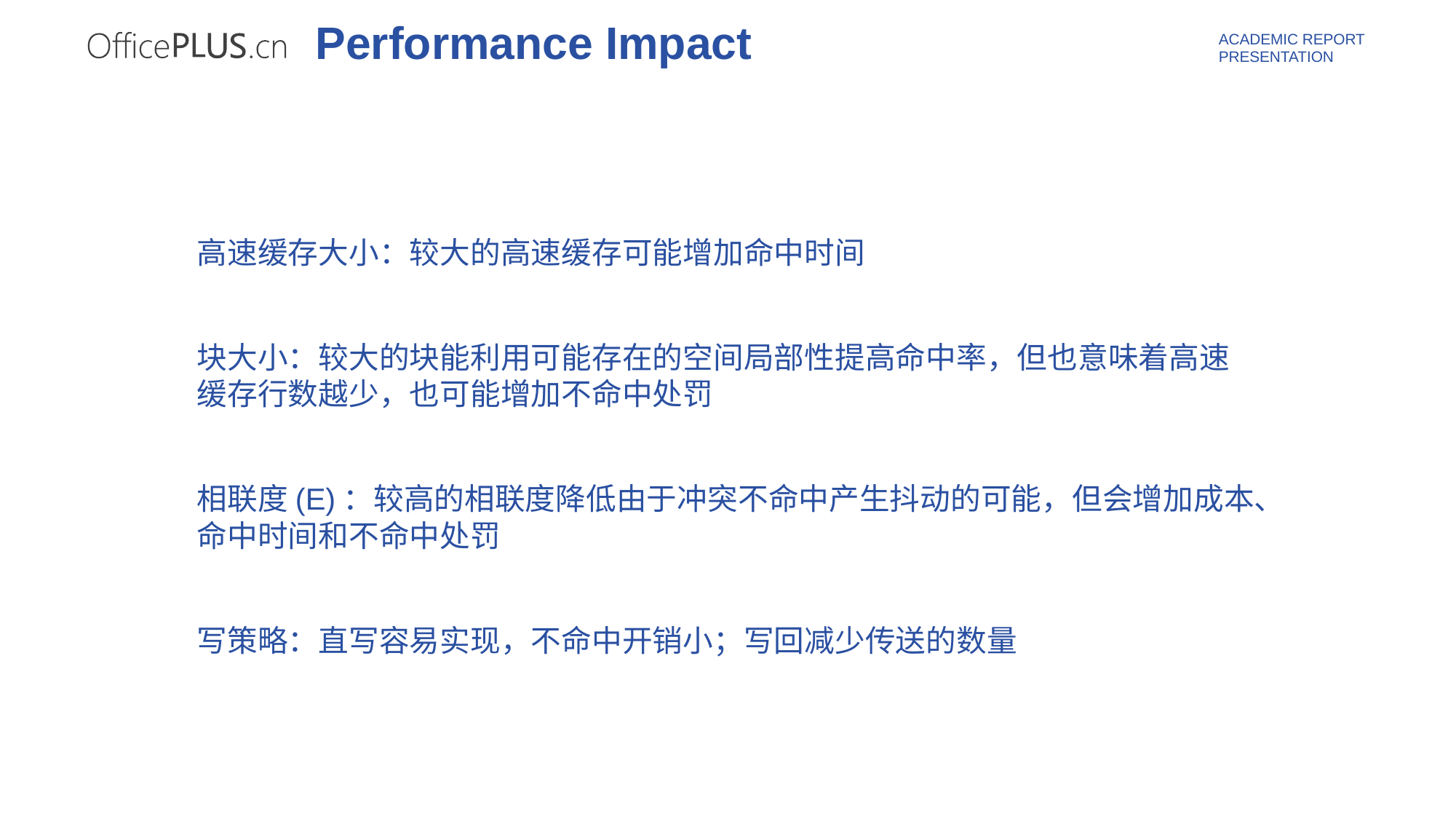

Performance Impact
高速缓存大小：较大的高速缓存可能增加命中时间
块大小：较大的块能利用可能存在的空间局部性提高命中率，但也意味着高速缓存行数越少，也可能增加不命中处罚
相联度(E)：较高的相联度降低由于冲突不命中产生抖动的可能，但会增加成本、命中时间和不命中处罚
写策略：直写容易实现，不命中开销小；写回减少传送的数量